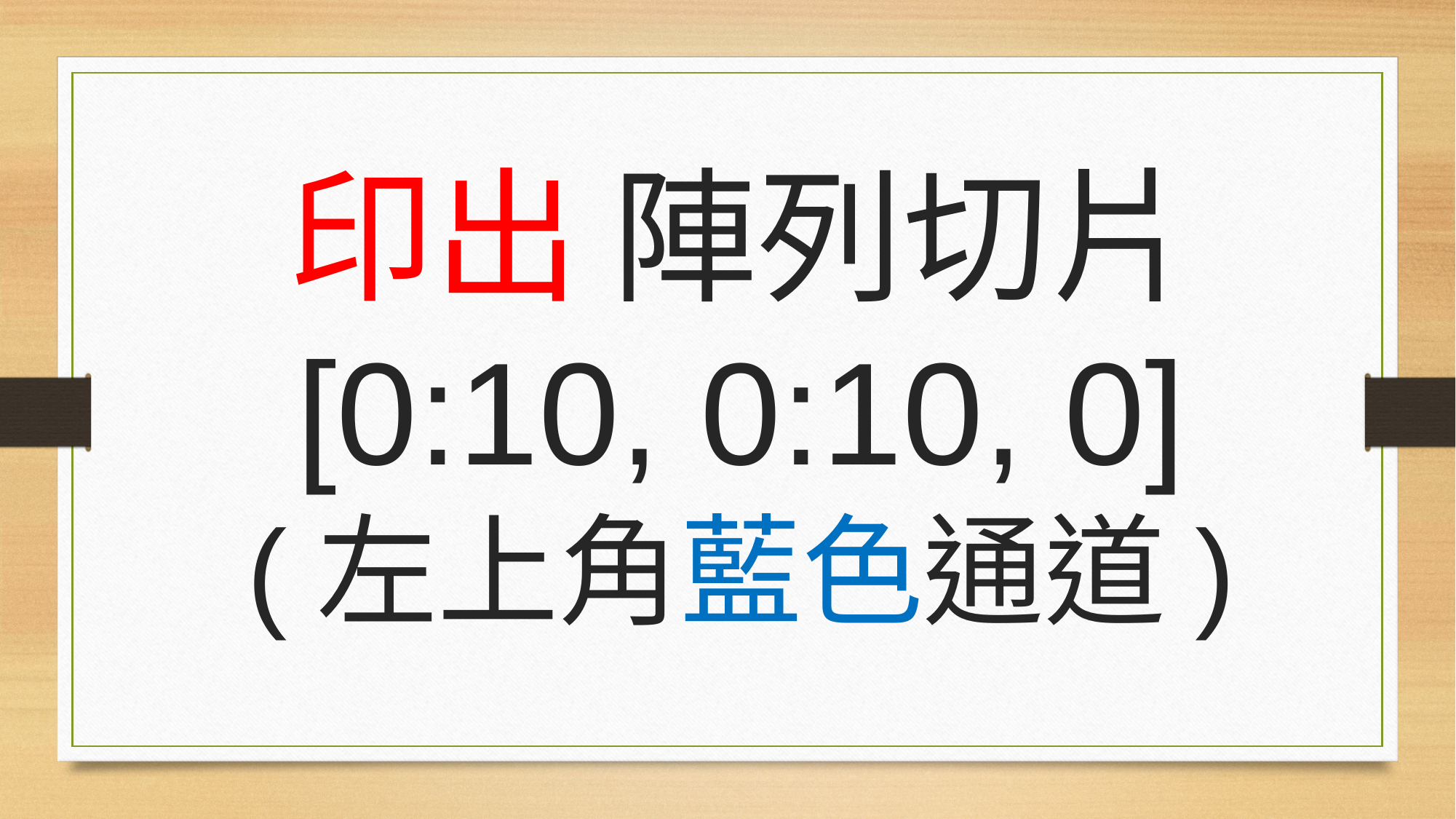

# 印出 陣列切片 [0:10, 0:10, 0] (左上角藍色通道)